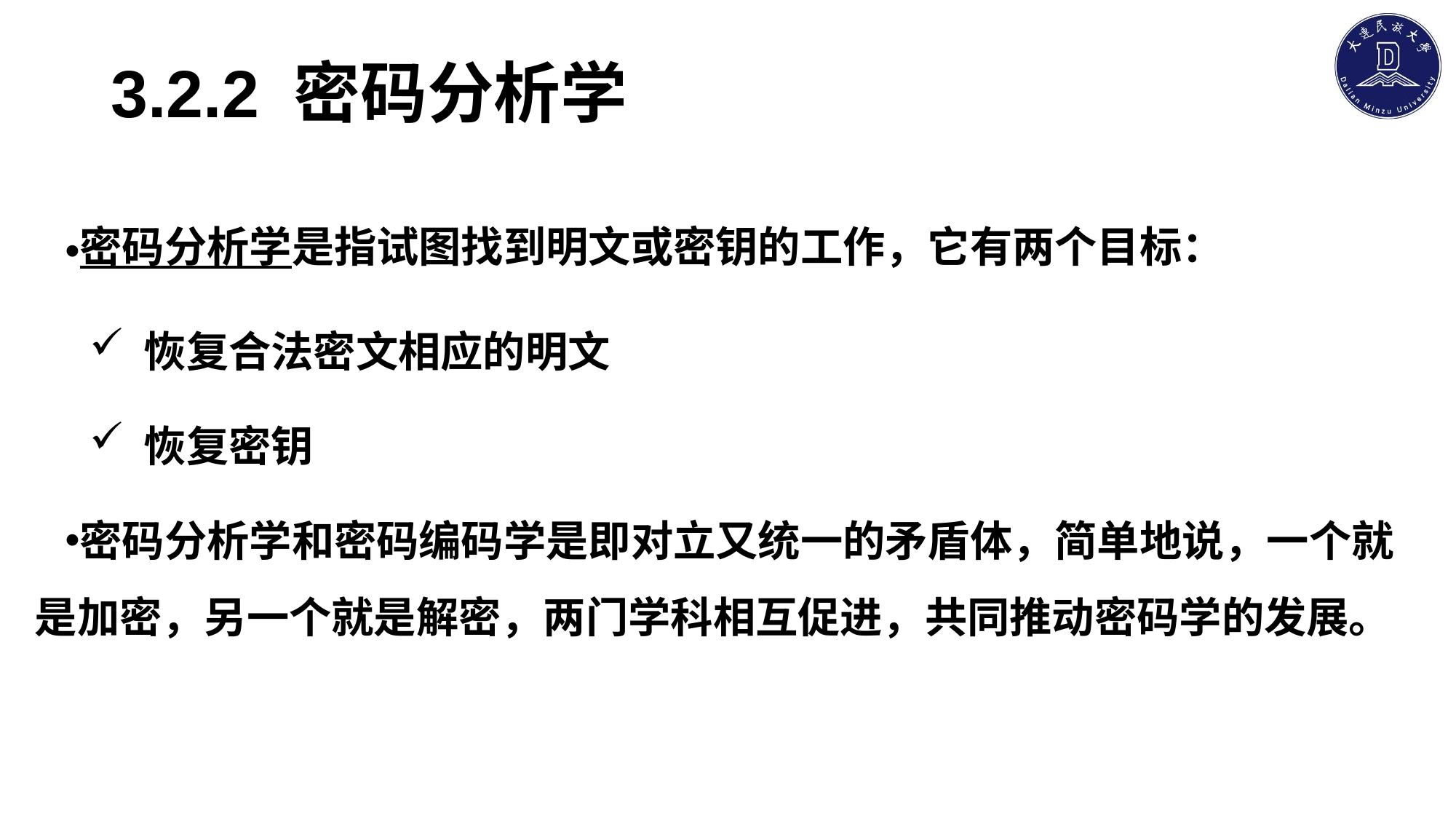

# 3.2.2 密码分析学
密码分析学是指试图找到明文或密钥的工作，它有两个目标：
恢复合法密文相应的明文
恢复密钥
密码分析学和密码编码学是即对立又统一的矛盾体，简单地说，一个就是加密，另一个就是解密，两门学科相互促进，共同推动密码学的发展。